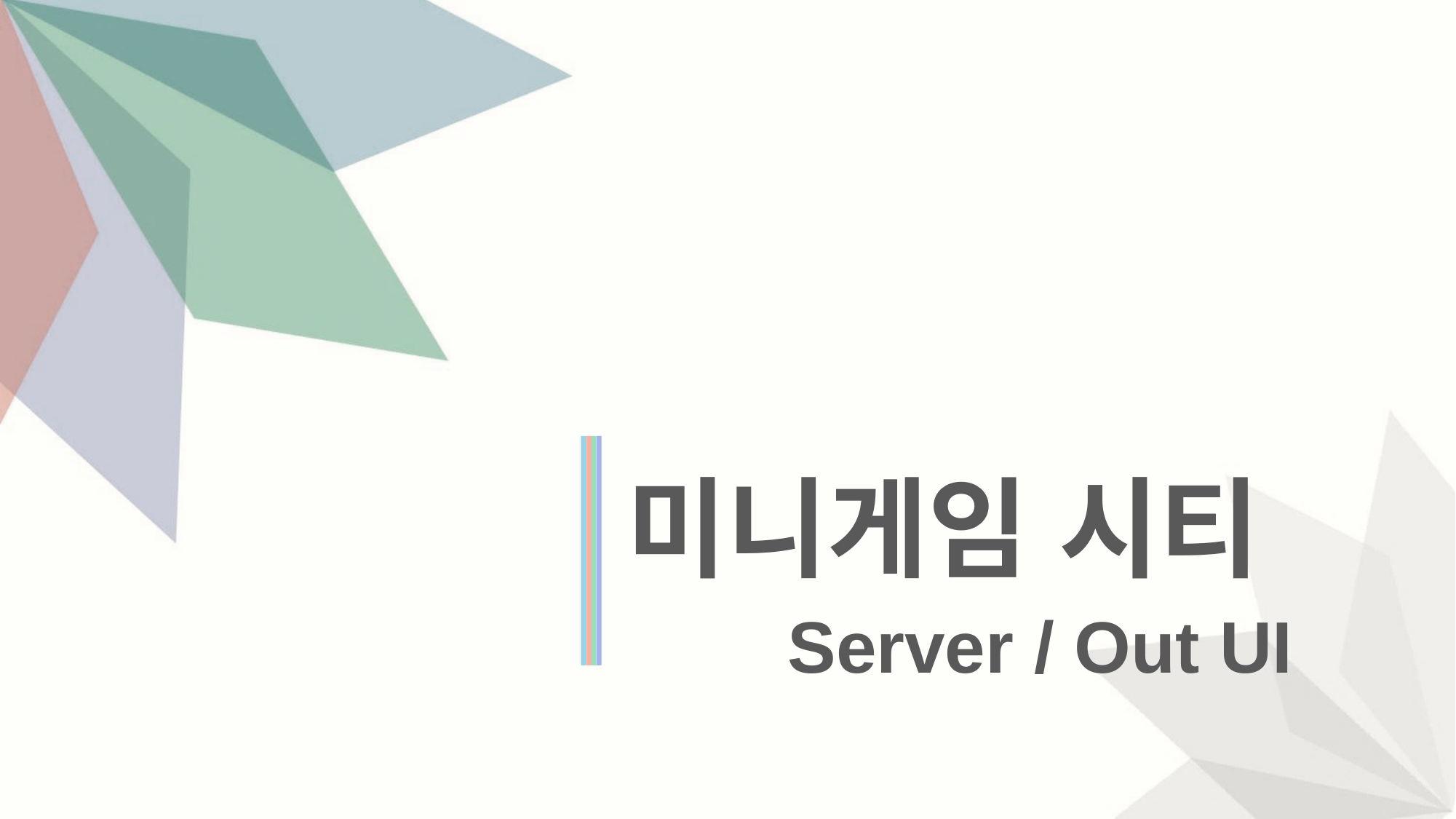

# 미니게임 시티
Server / Out UI